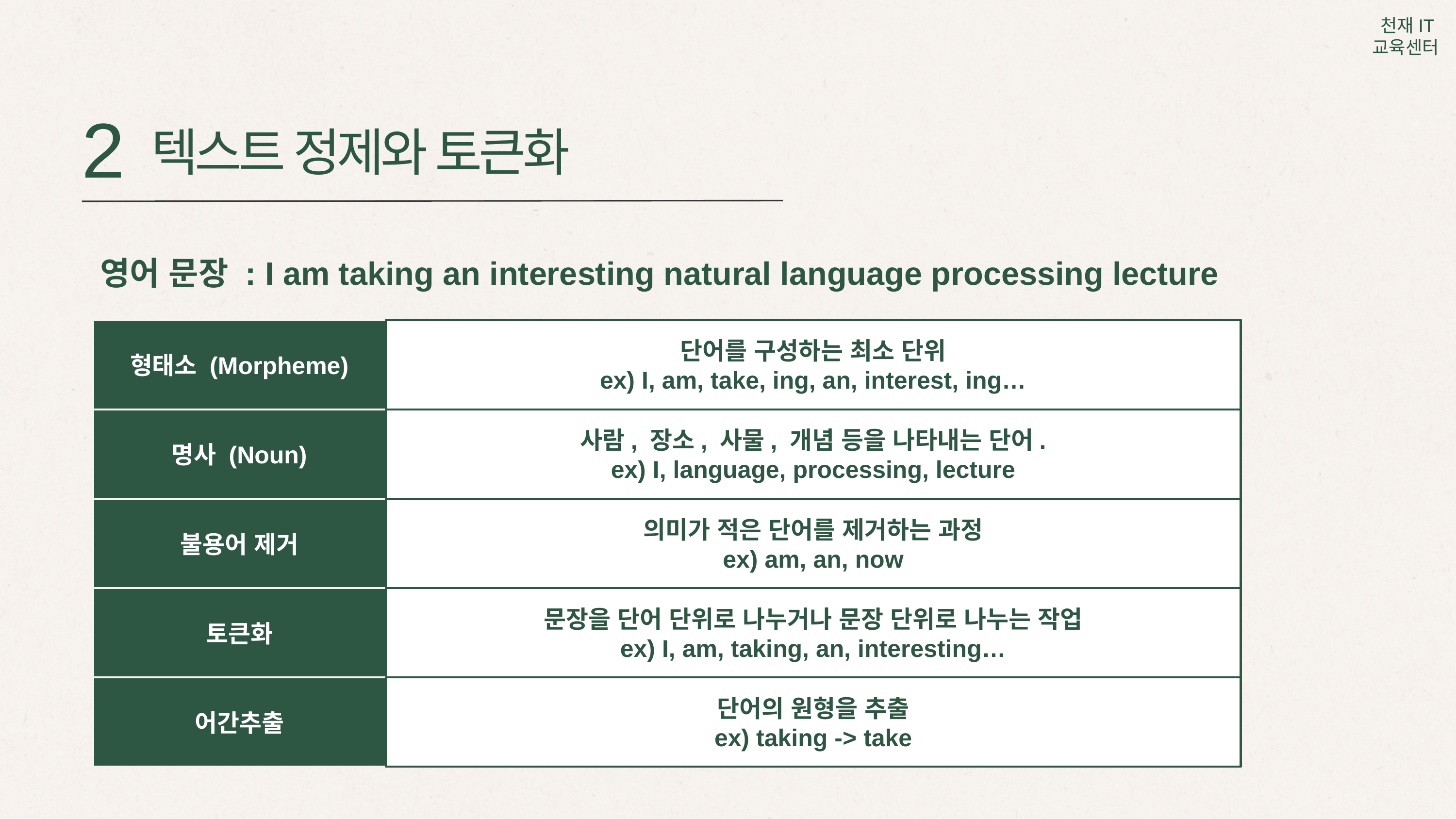

2
텍스트 정제와 토큰화

영어 문장 : I am taking an interesting natural language processing lecture now.
형태소 (Morpheme)
단어를 구성하는 최소 단위
ex) I, am, take, ing, an, interest, ing…
명사 (Noun)
사람, 장소, 사물, 개념 등을 나타내는 단어.
ex) I, language, processing, lecture
불용어 제거
의미가 적은 단어를 제거하는 과정
ex) am, an, now
토큰화
문장을 단어 단위로 나누거나 문장 단위로 나누는 작업
ex) I, am, taking, an, interesting…
어간추출
단어의 원형을 추출
ex) taking -> take